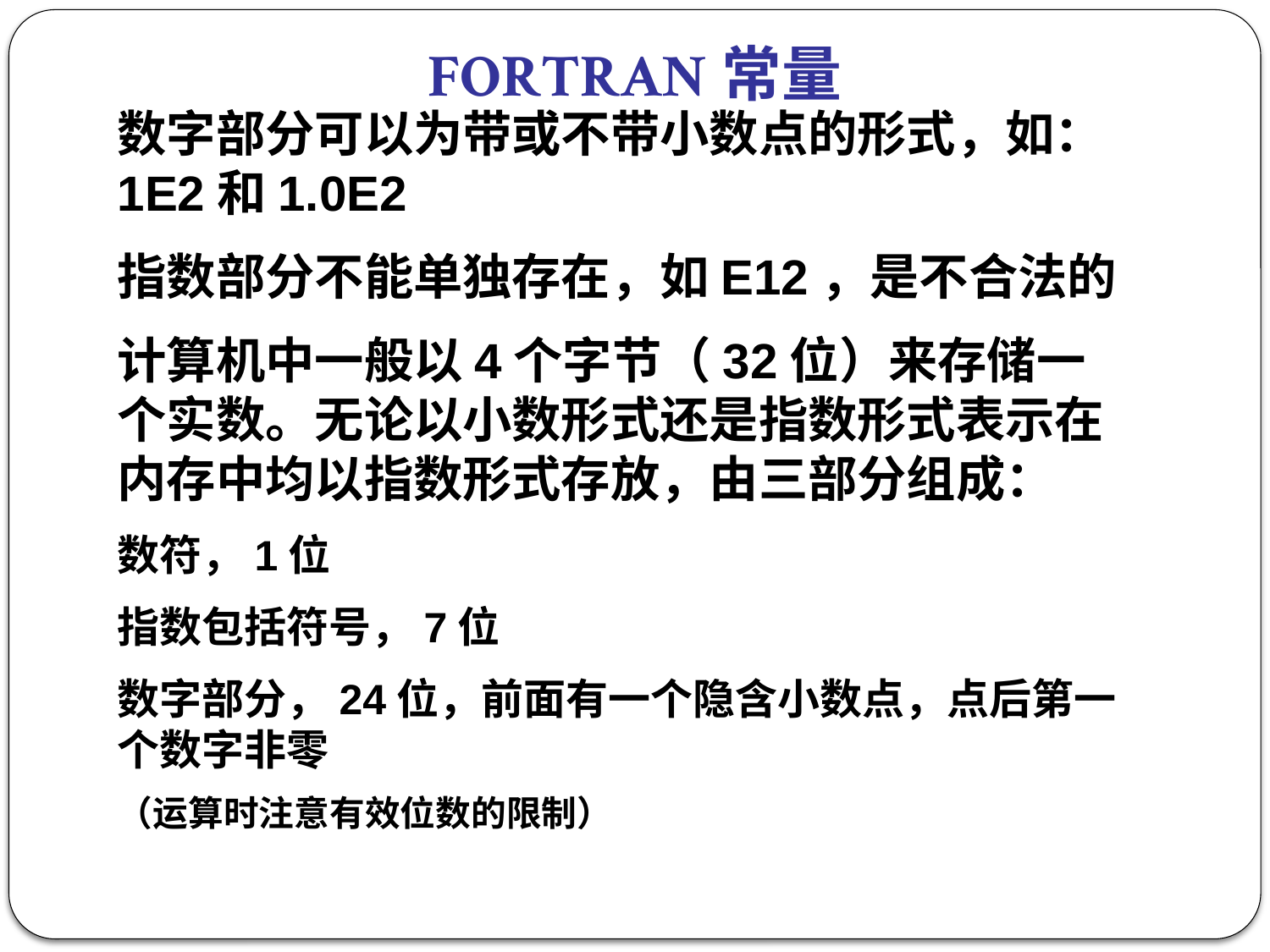

FORTRAN常量
数字部分可以为带或不带小数点的形式，如：1E2和1.0E2
指数部分不能单独存在，如E12，是不合法的
计算机中一般以4个字节（32位）来存储一个实数。无论以小数形式还是指数形式表示在内存中均以指数形式存放，由三部分组成：
数符，1位
指数包括符号，7位
数字部分，24位，前面有一个隐含小数点，点后第一个数字非零
（运算时注意有效位数的限制）